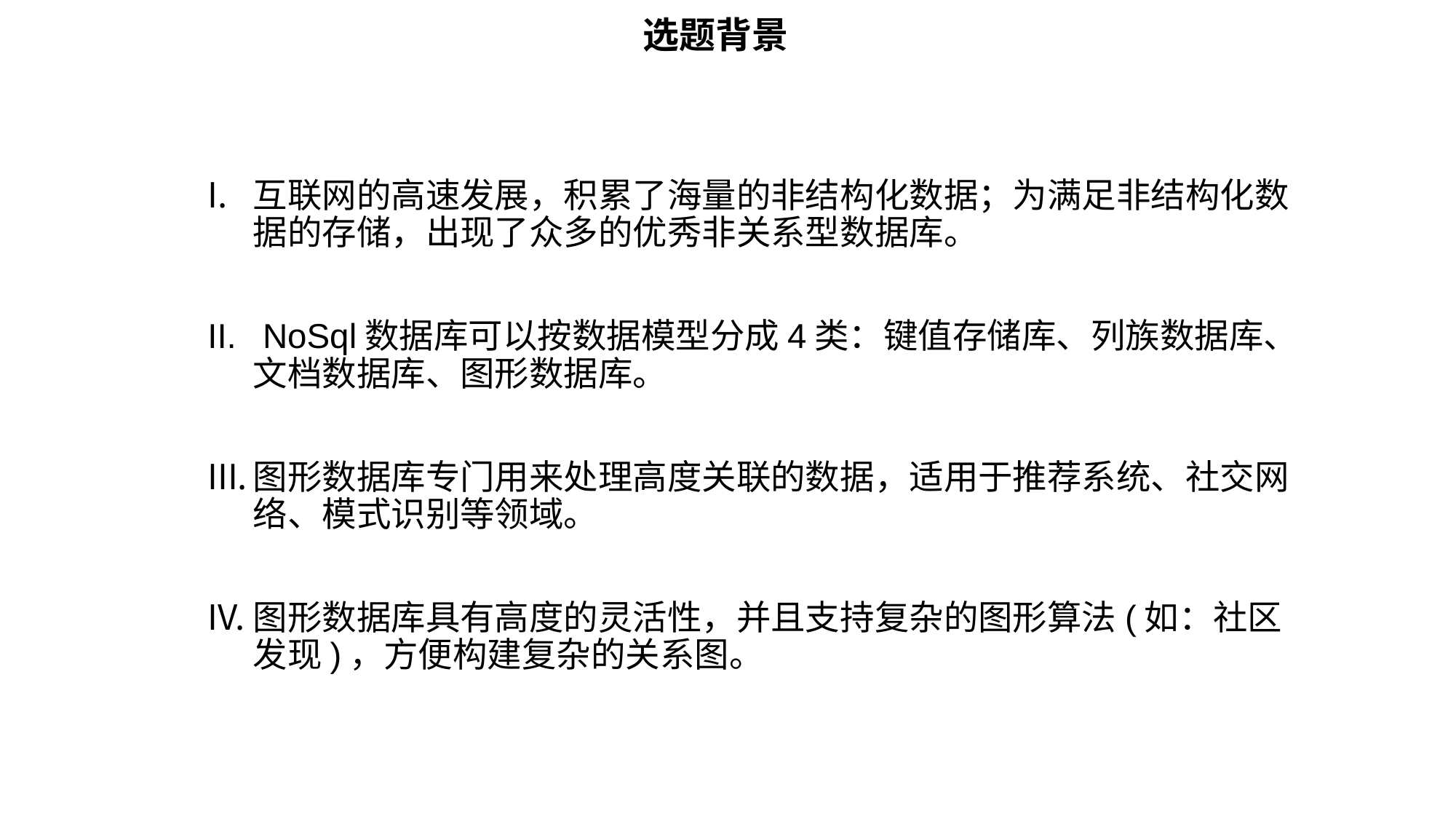

# 选题背景
互联网的高速发展，积累了海量的非结构化数据；为满足非结构化数据的存储，出现了众多的优秀非关系型数据库。

 NoSql数据库可以按数据模型分成4类：键值存储库、列族数据库、文档数据库、图形数据库。

图形数据库专门用来处理高度关联的数据，适用于推荐系统、社交网络、模式识别等领域。

图形数据库具有高度的灵活性，并且支持复杂的图形算法(如：社区发现)，方便构建复杂的关系图。